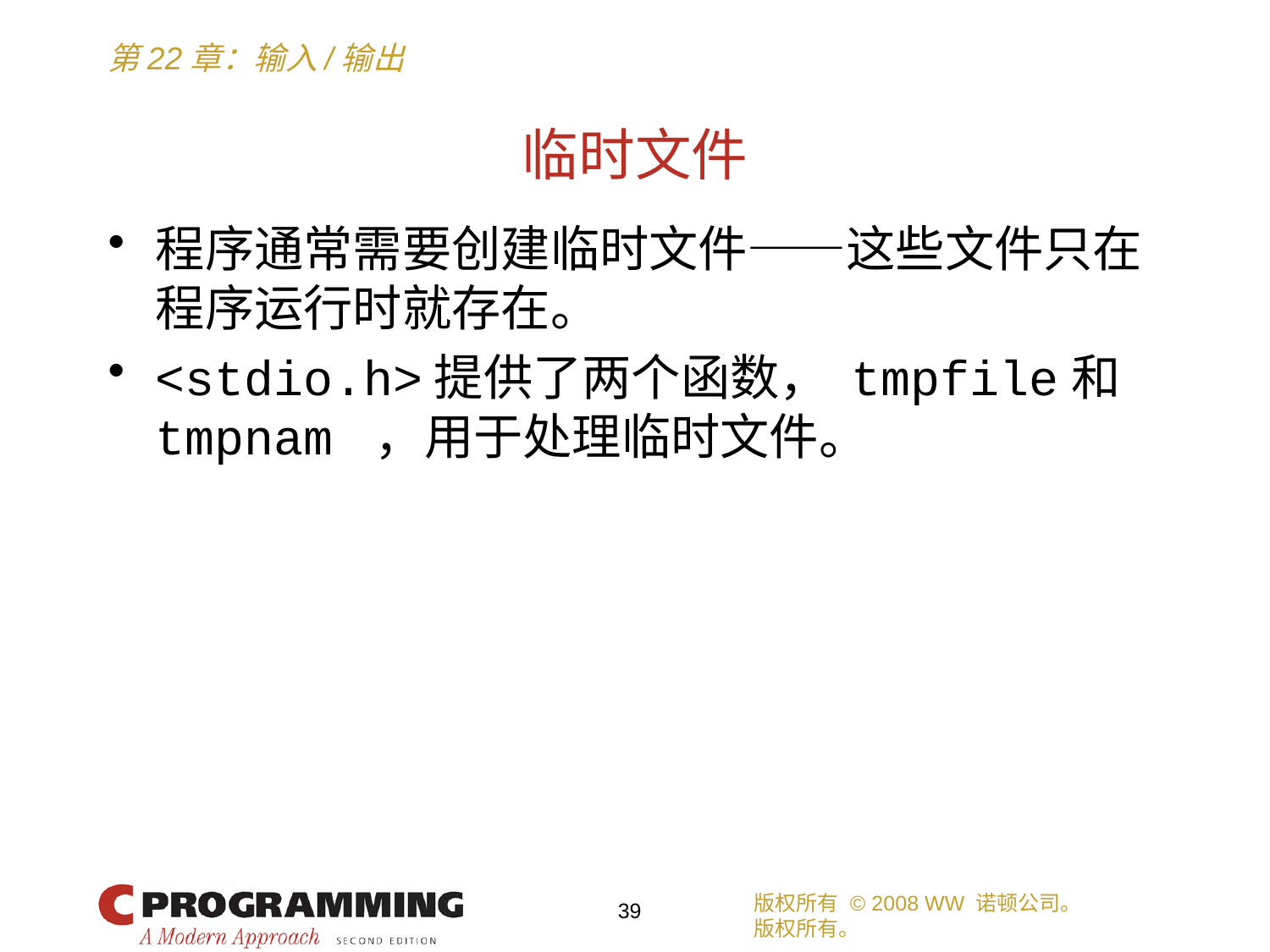

# 临时文件
程序通常需要创建临时文件——这些文件只在程序运行时就存在。
<stdio.h>提供了两个函数， tmpfile和tmpnam ，用于处理临时文件。
版权所有 © 2008 WW 诺顿公司。
版权所有。
39